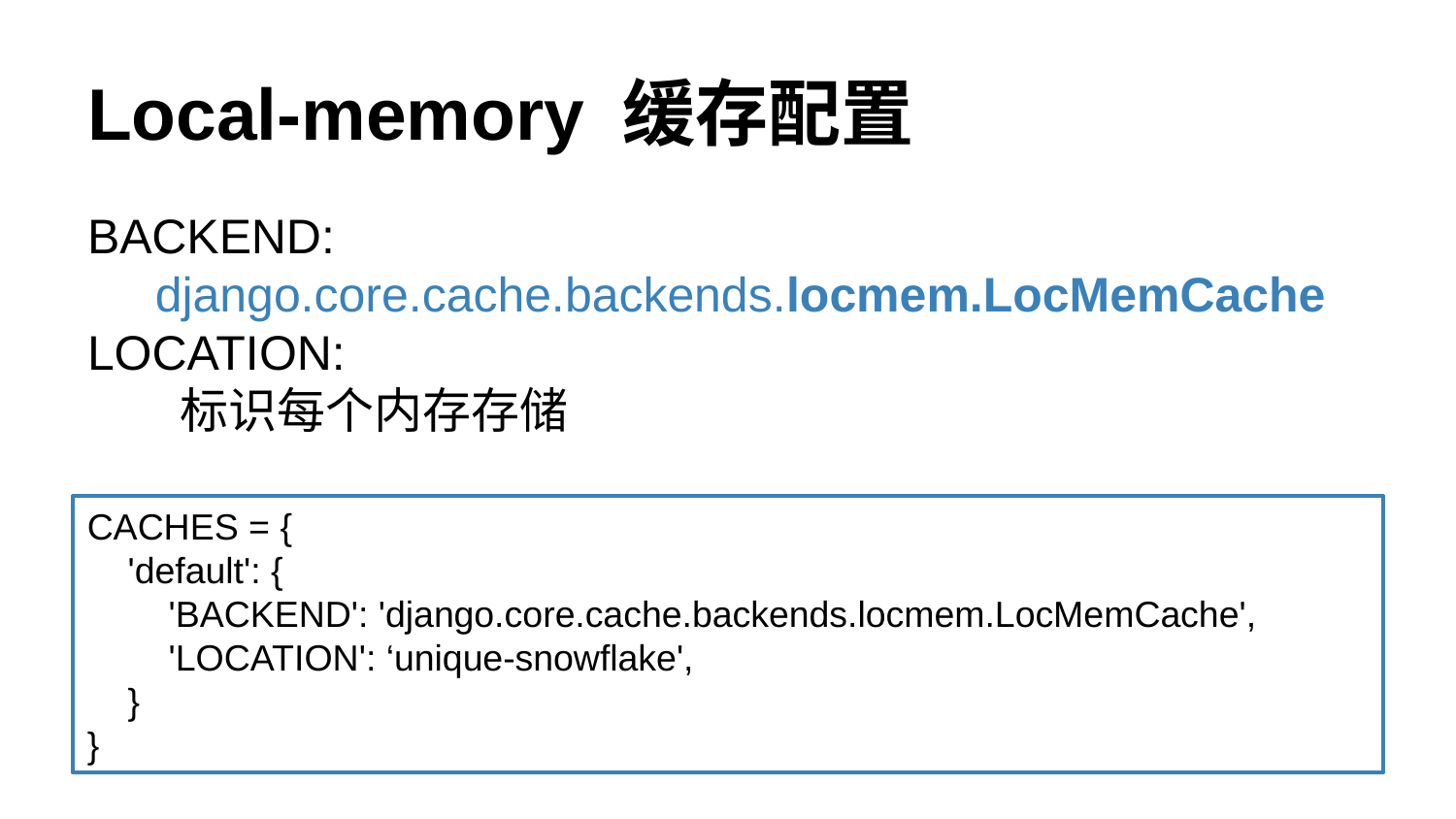

# Local-memory 缓存配置
BACKEND:
     django.core.cache.backends.locmem.LocMemCache
LOCATION:
      标识每个内存存储

CACHES = {
    'default': {
        'BACKEND': 'django.core.cache.backends.locmem.LocMemCache',
        'LOCATION': ‘unique-snowflake',
    }
}